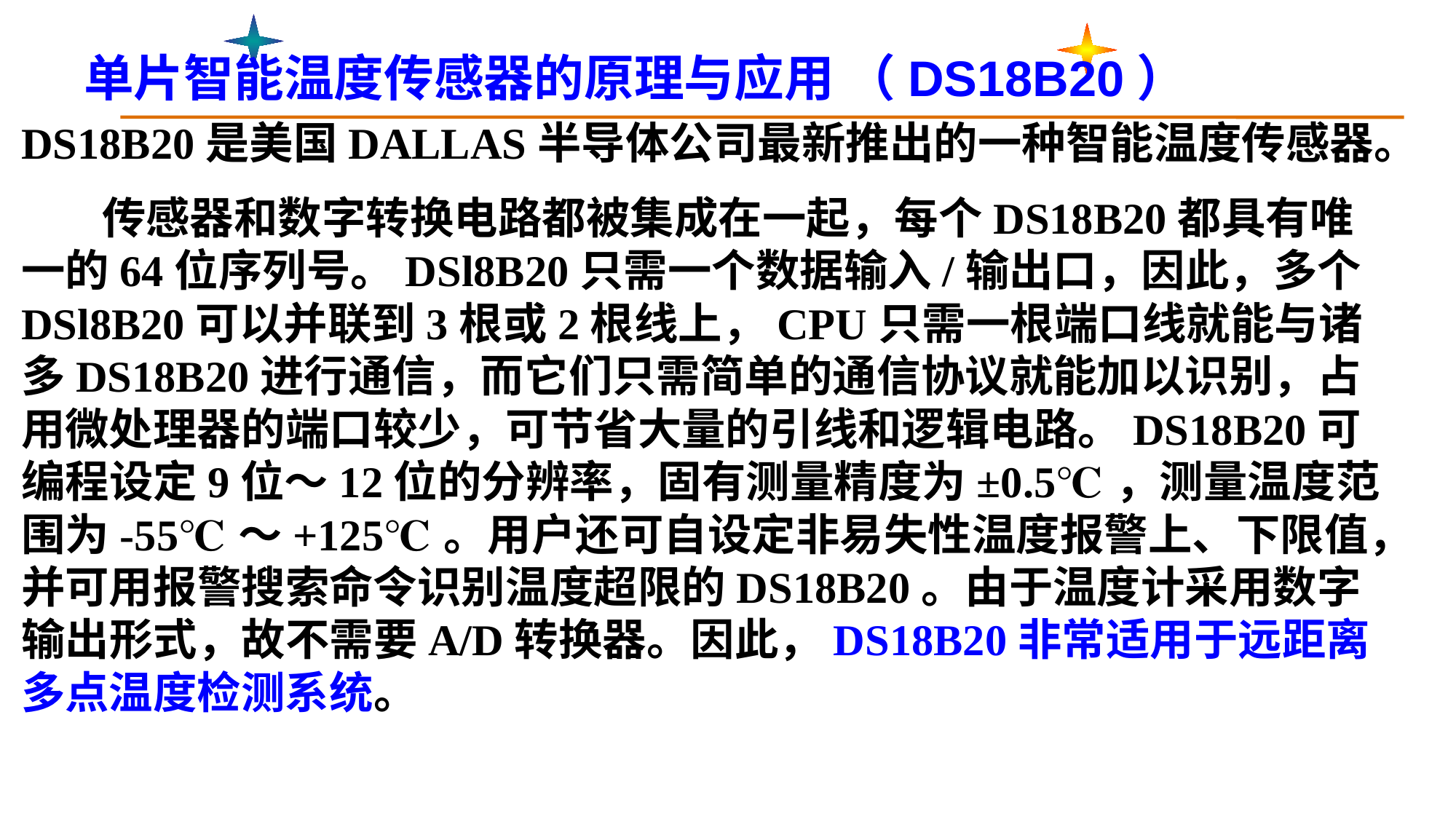

单片智能温度传感器的原理与应用 （DS18B20）
DS18B20是美国DALLAS半导体公司最新推出的一种智能温度传感器。
       传感器和数字转换电路都被集成在一起，每个DS18B20都具有唯一的64位序列号。DSl8B20只需一个数据输入/输出口，因此，多个DSl8B20可以并联到3根或2根线上，CPU只需一根端口线就能与诸多DS18B20进行通信，而它们只需简单的通信协议就能加以识别，占用微处理器的端口较少，可节省大量的引线和逻辑电路。DS18B20可编程设定9位～12位的分辨率，固有测量精度为±0.5℃，测量温度范围为-55℃～+125℃。用户还可自设定非易失性温度报警上、下限值，并可用报警搜索命令识别温度超限的DS18B20。由于温度计采用数字输出形式，故不需要A/D转换器。因此，DS18B20非常适用于远距离多点温度检测系统。